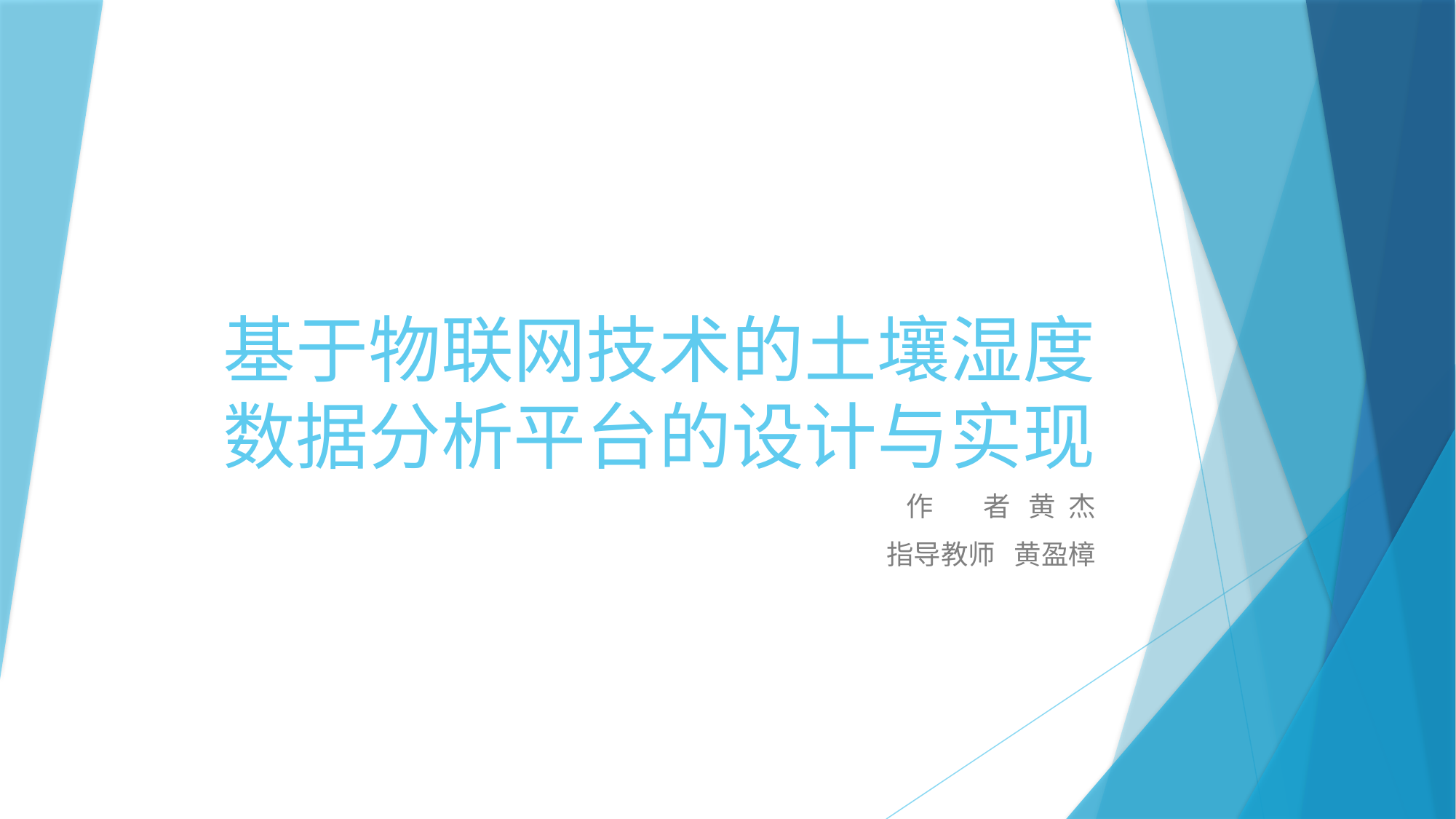

# 基于物联网技术的土壤湿度数据分析平台的设计与实现
作        者   黄  杰
              指导教师   黄盈樟